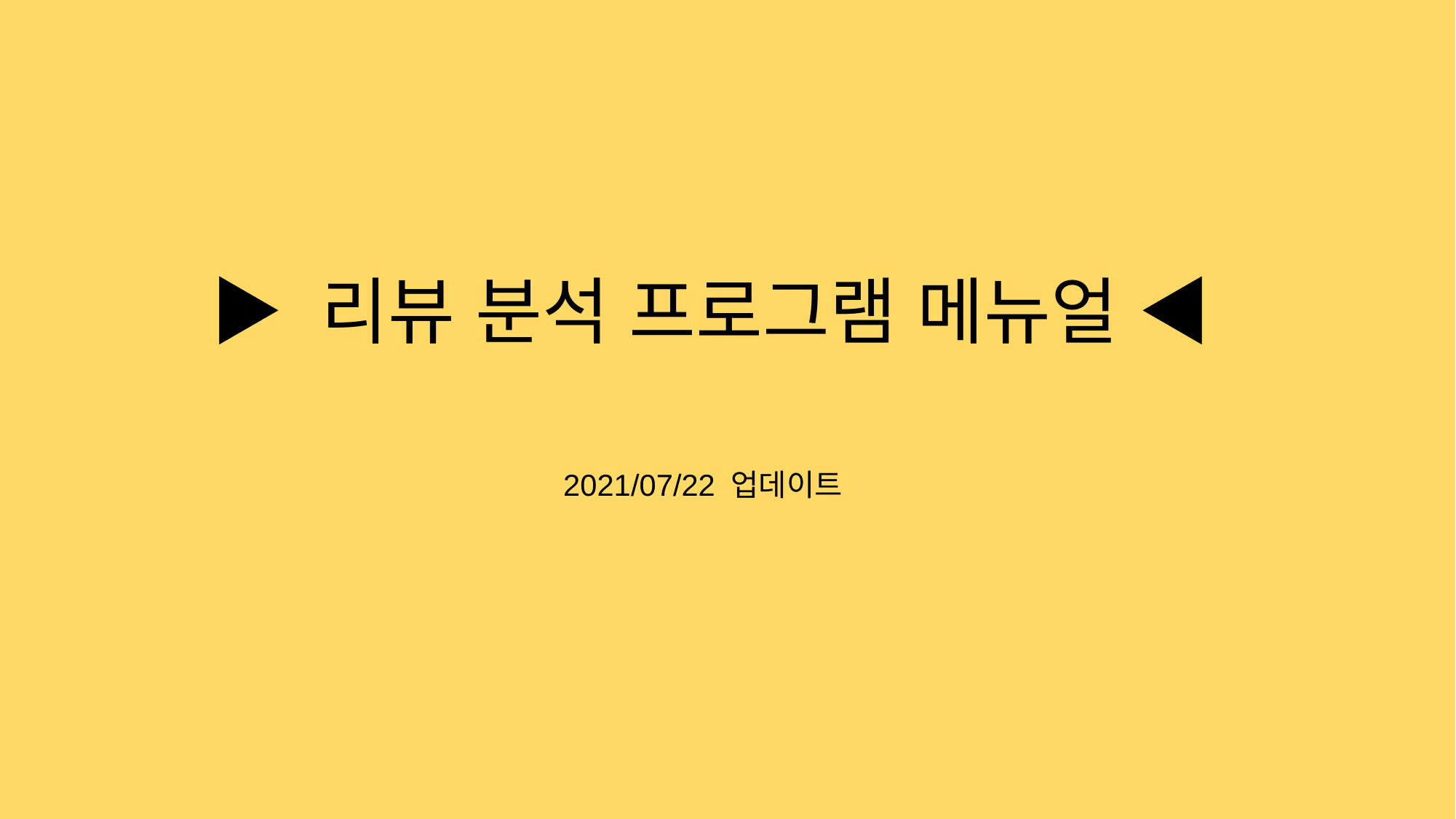

▶ 리뷰 분석 프로그램 메뉴얼 ◀
2021/07/22 업데이트